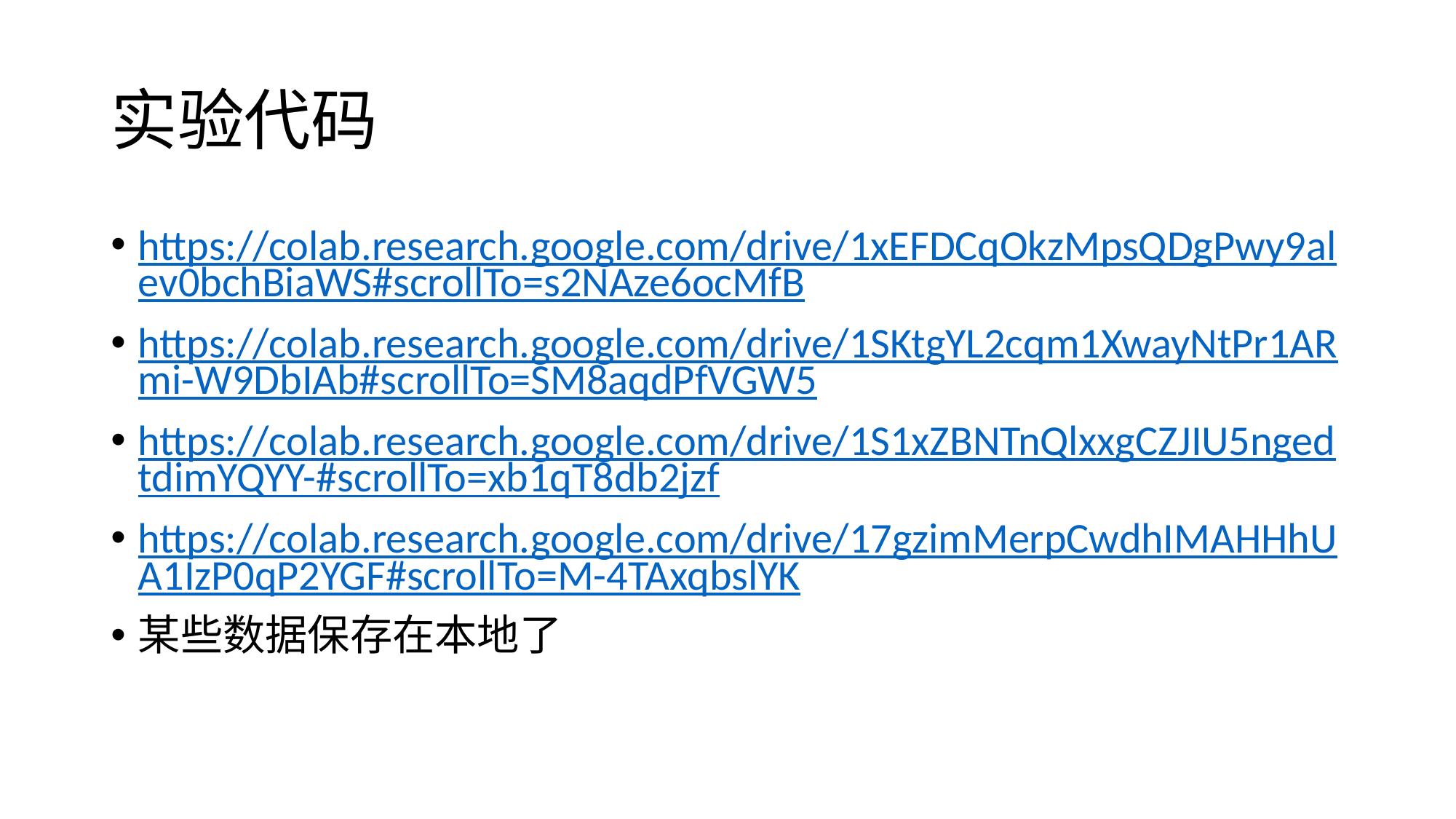

# 实验代码
https://colab.research.google.com/drive/1xEFDCqOkzMpsQDgPwy9alev0bchBiaWS#scrollTo=s2NAze6ocMfB
https://colab.research.google.com/drive/1SKtgYL2cqm1XwayNtPr1ARmi-W9DbIAb#scrollTo=SM8aqdPfVGW5
https://colab.research.google.com/drive/1S1xZBNTnQlxxgCZJIU5ngedtdimYQYY-#scrollTo=xb1qT8db2jzf
https://colab.research.google.com/drive/17gzimMerpCwdhIMAHHhUA1IzP0qP2YGF#scrollTo=M-4TAxqbslYK
某些数据保存在本地了